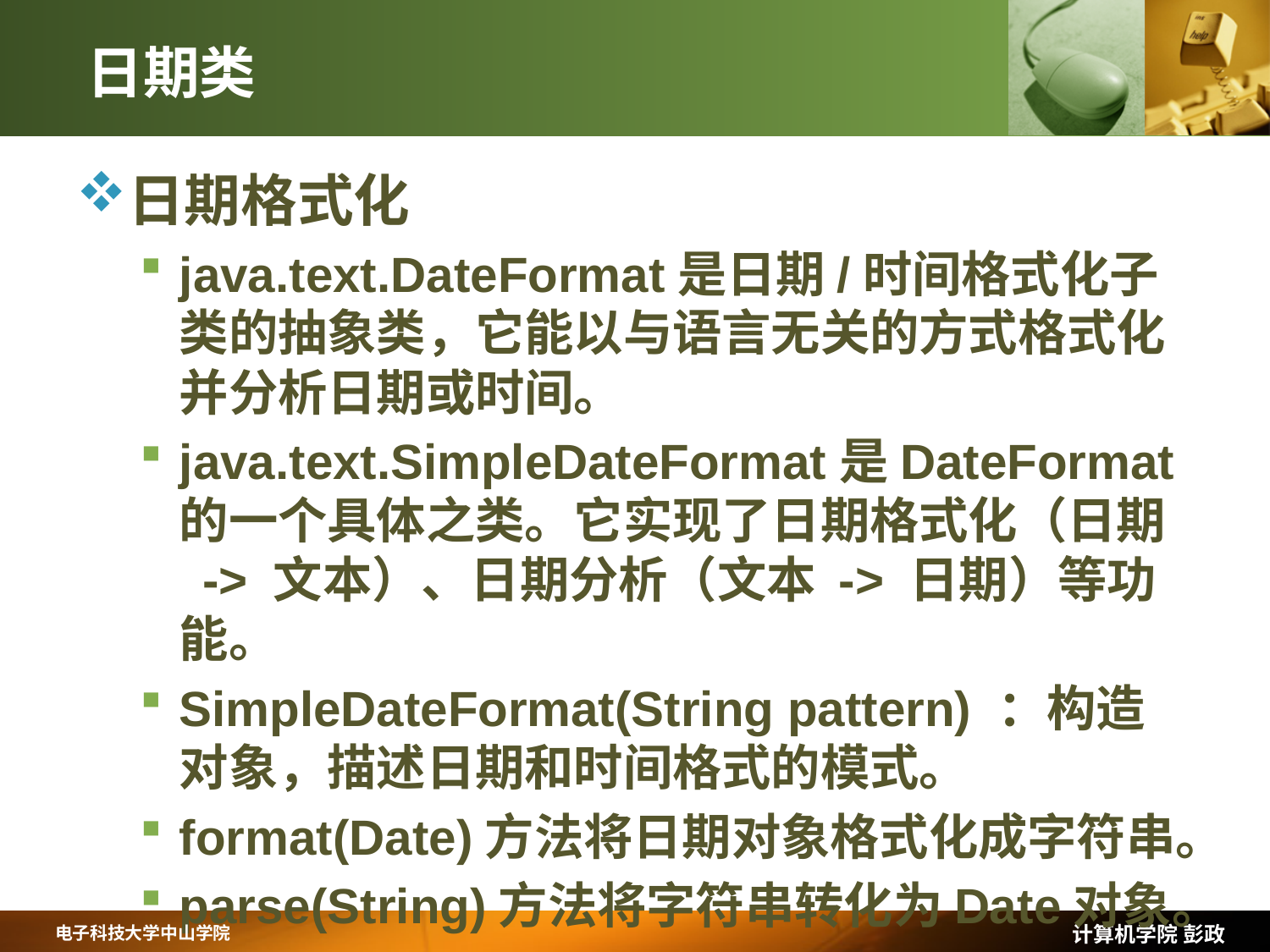

# 日期类
日期格式化
java.text.DateFormat是日期/时间格式化子类的抽象类，它能以与语言无关的方式格式化并分析日期或时间。
java.text.SimpleDateFormat是DateFormat的一个具体之类。它实现了日期格式化（日期 -> 文本）、日期分析（文本 -> 日期）等功能。
SimpleDateFormat(String pattern) ：构造对象，描述日期和时间格式的模式。
format(Date)方法将日期对象格式化成字符串。
parse(String)方法将字符串转化为Date对象。

计算机学院 彭政
电子科技大学中山学院